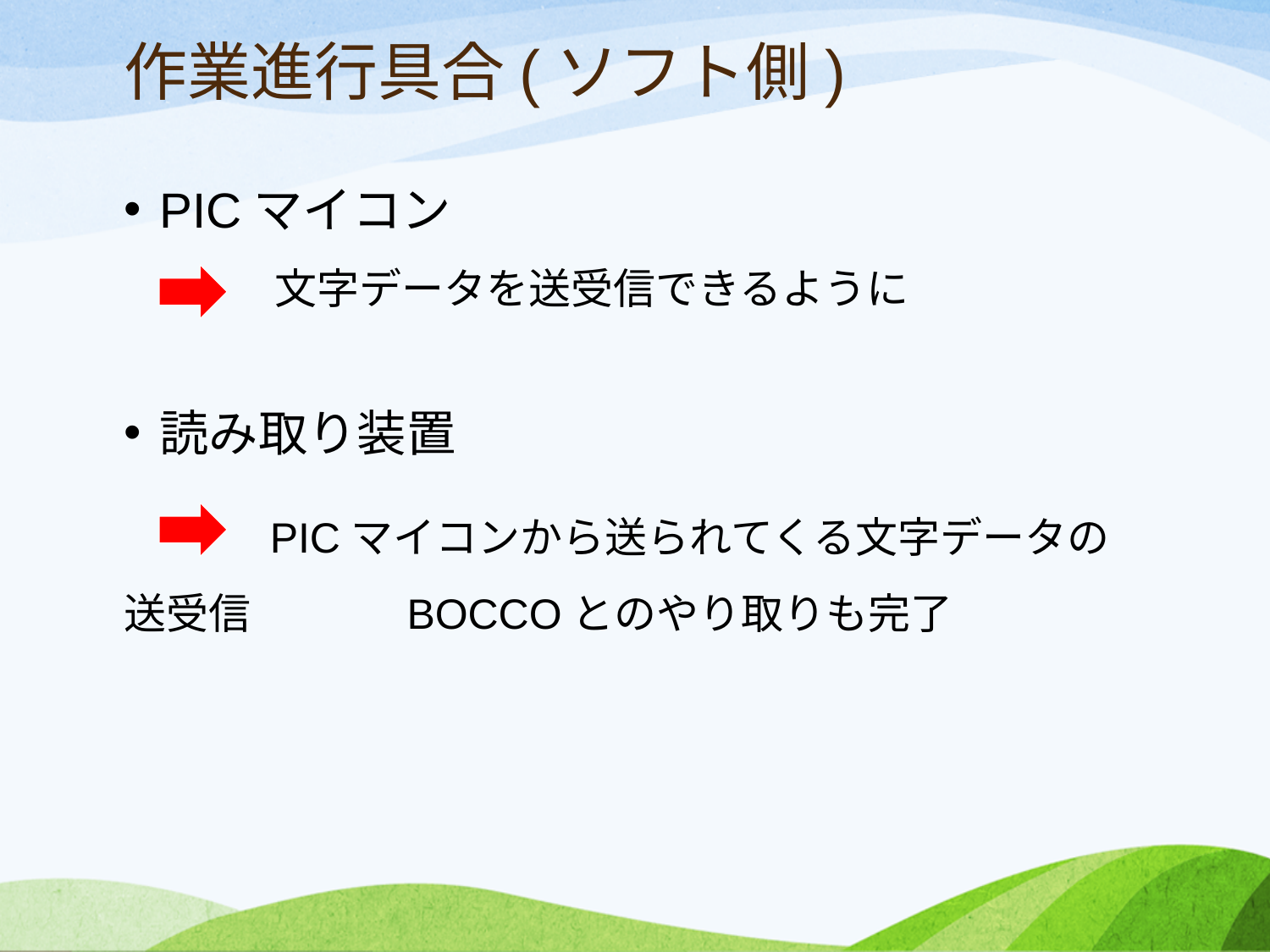

# 作業進行具合(ソフト側)
PICマイコン
	  文字データを送受信できるように

読み取り装置
	  PICマイコンから送られてくる文字データの送受信            	  BOCCOとのやり取りも完了